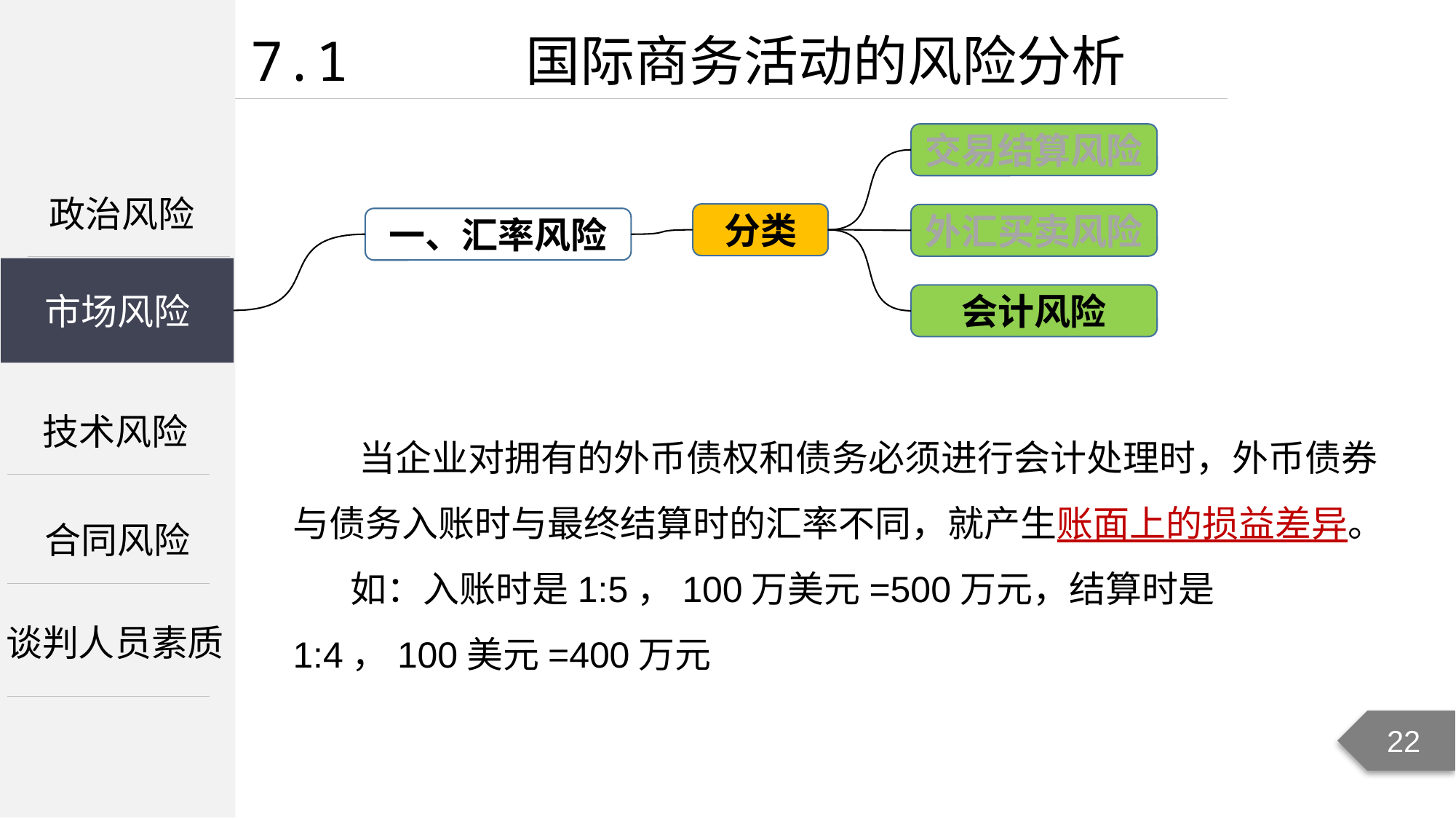

7.1     国际商务活动的风险分析
交易结算风险
政治风险
分类
外汇买卖风险
一、汇率风险
市场风险
会计风险
市场风险
技术风险
       当企业对拥有的外币债权和债务必须进行会计处理时，外币债券与债务入账时与最终结算时的汇率不同，就产生账面上的损益差异。
      如：入账时是1:5，100万美元=500万元，结算时是1:4，100美元=400万元
合同风险
谈判人员素质
22